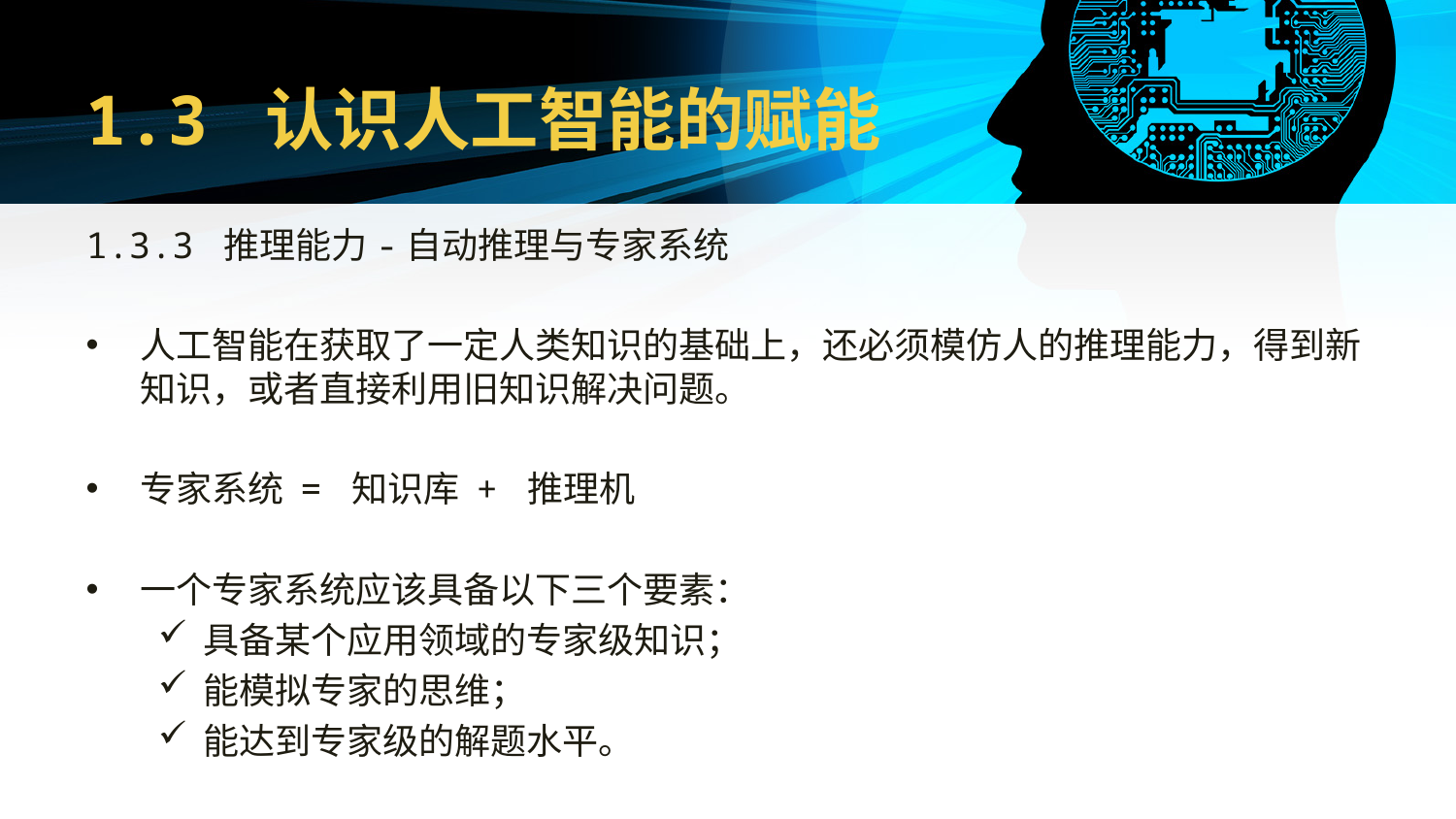

# 1.3 认识人工智能的赋能
1.3.3 推理能力-自动推理与专家系统

人工智能在获取了一定人类知识的基础上，还必须模仿人的推理能力，得到新知识，或者直接利用旧知识解决问题。

专家系统 = 知识库 + 推理机

一个专家系统应该具备以下三个要素：
具备某个应用领域的专家级知识；
能模拟专家的思维；
能达到专家级的解题水平。